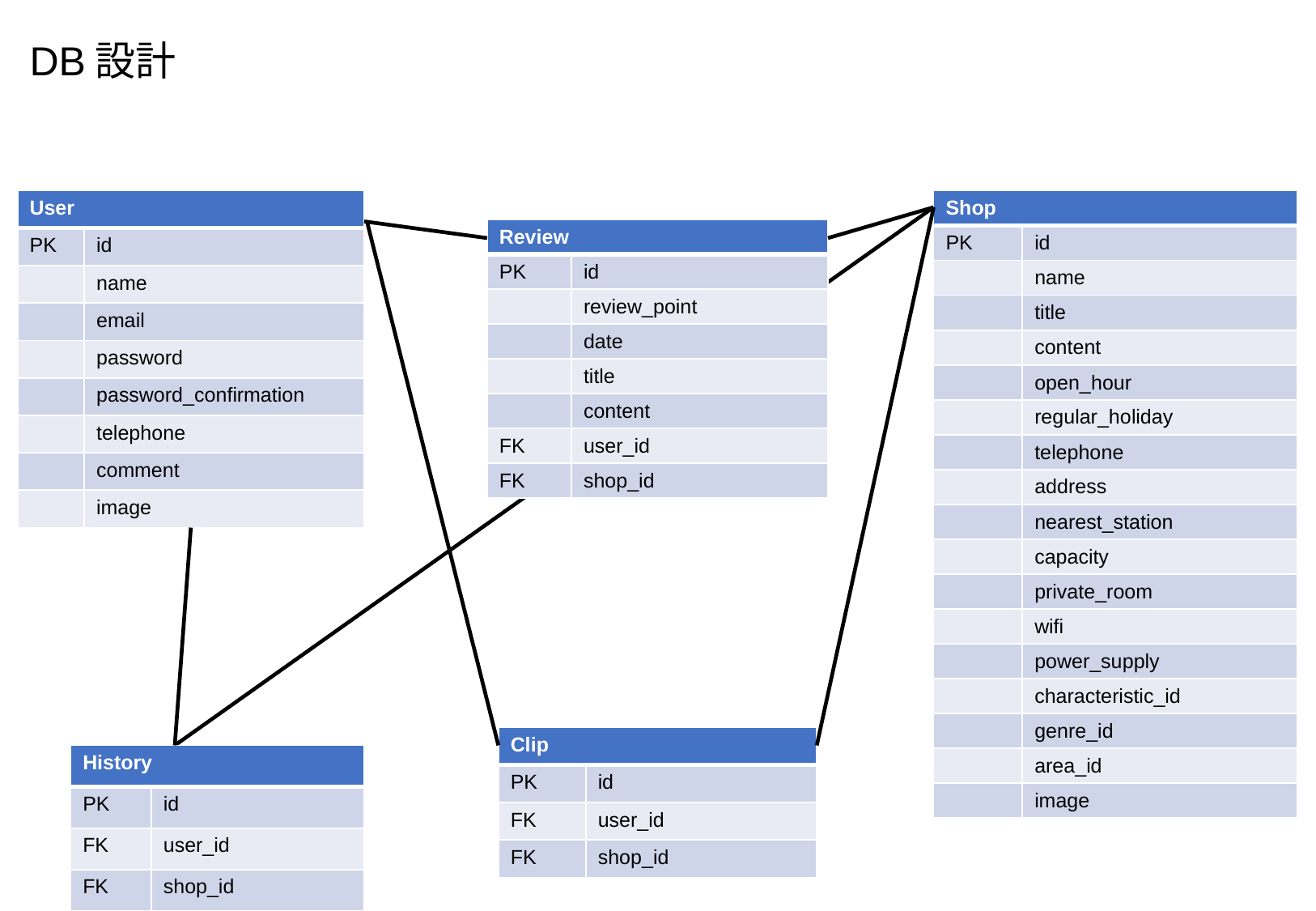

# DB設計
| User |  |
| --- | --- |
| PK | id |
|  | name |
|  | email |
|  | password |
|  | password\_confirmation |
|  | telephone |
|  | comment |
|  | image |
| Shop |  |
| --- | --- |
| PK | id |
|  | name |
|  | title |
|  | content |
|  | open\_hour |
|  | regular\_holiday |
|  | telephone |
|  | address |
|  | nearest\_station |
|  | capacity |
|  | private\_room |
|  | wifi |
|  | power\_supply |
|  | characteristic\_id |
|  | genre\_id |
|  | area\_id |
|  | image |
| Review |  |
| --- | --- |
| PK | id |
|  | review\_point |
|  | date |
|  | title |
|  | content |
| FK | user\_id |
| FK | shop\_id |
| Clip |  |
| --- | --- |
| PK | id |
| FK | user\_id |
| FK | shop\_id |
| History |  |
| --- | --- |
| PK | id |
| FK | user\_id |
| FK | shop\_id |